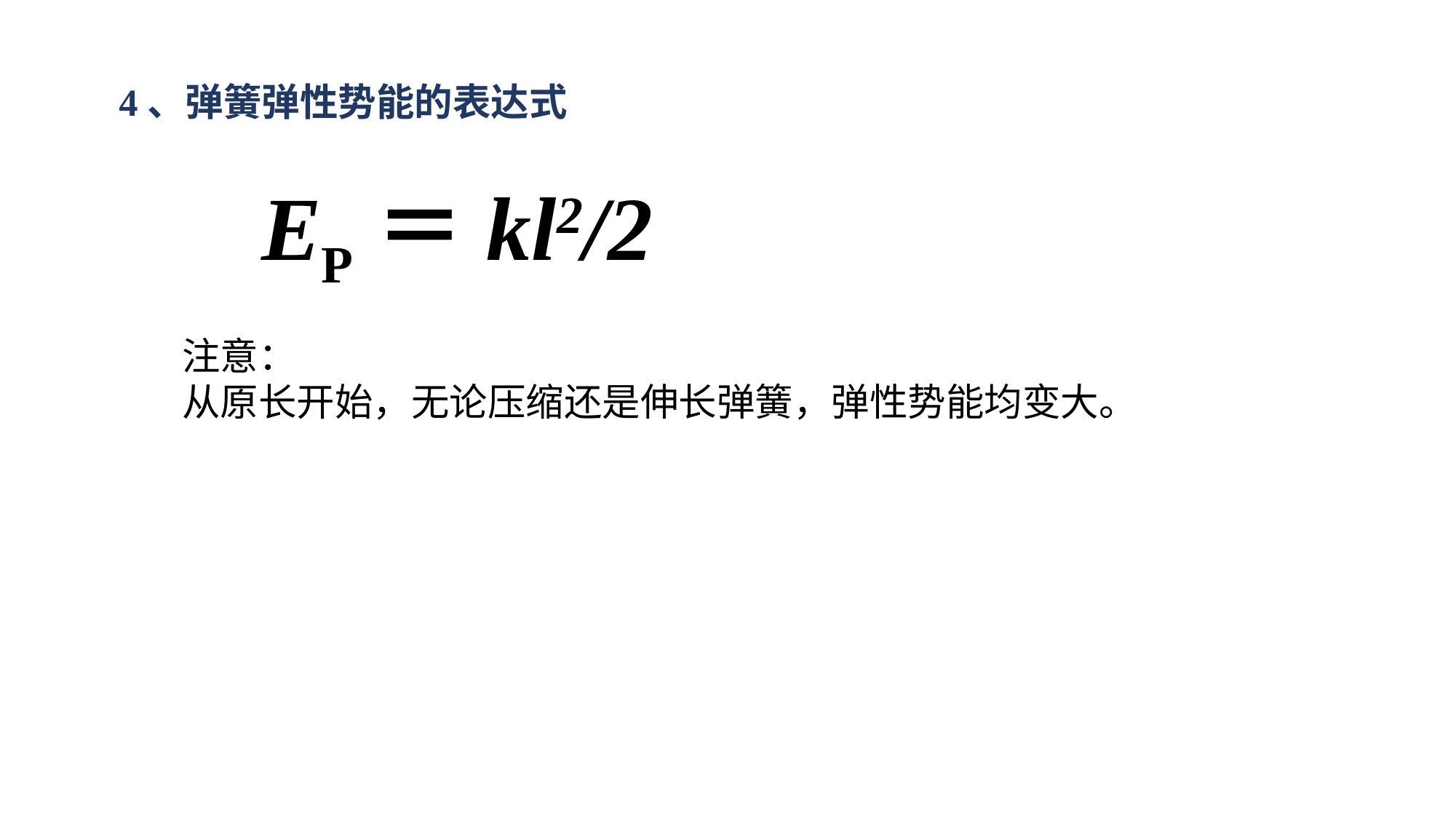

4、弹簧弹性势能的表达式
EP＝kl2/2
注意：
从原长开始，无论压缩还是伸长弹簧，弹性势能均变大。